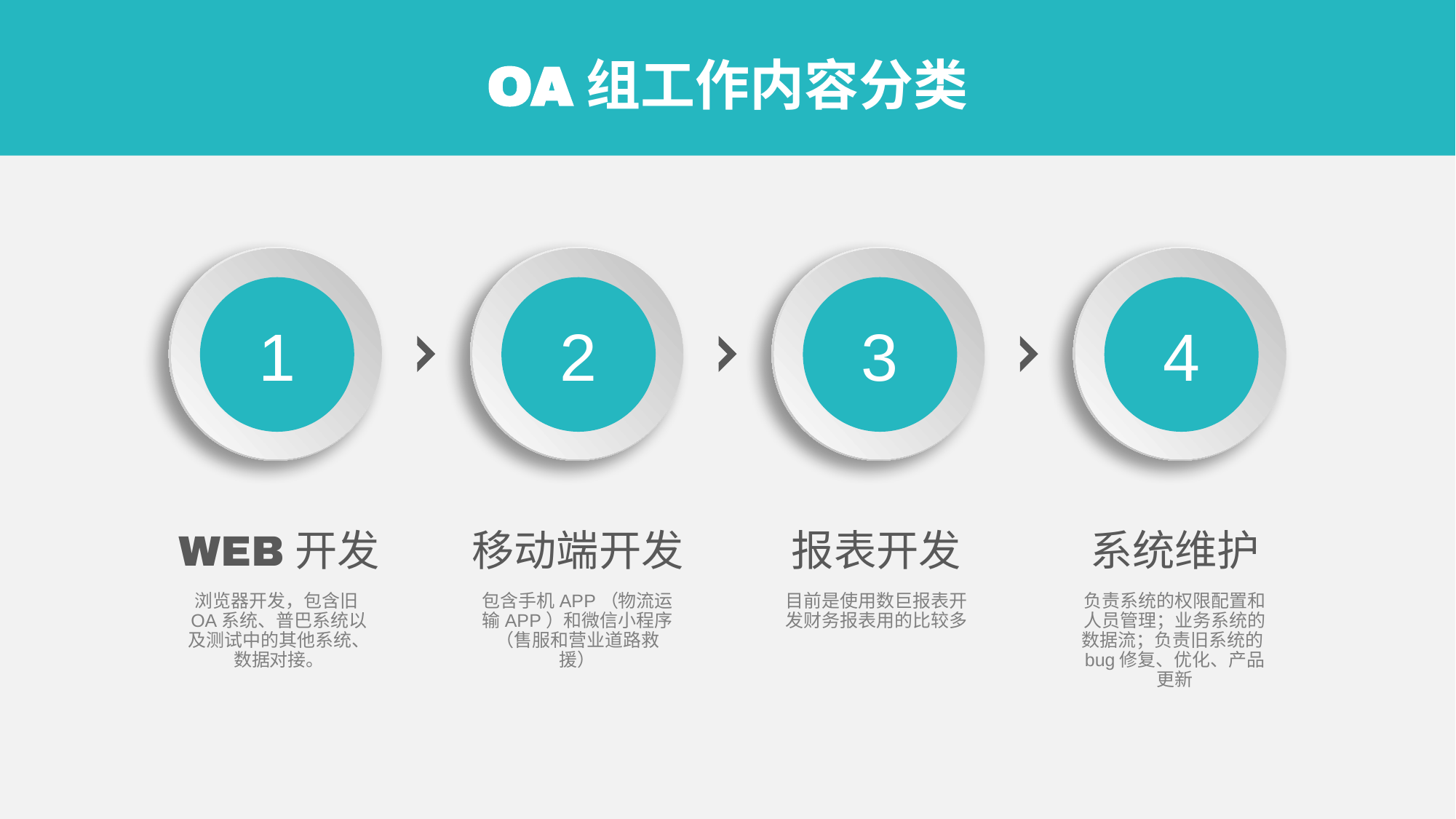

OA组工作内容分类

1

2

3

4

WEB开发
移动端开发
报表开发
系统维护
浏览器开发，包含旧OA系统、普巴系统以及测试中的其他系统、数据对接。
包含手机APP（物流运输APP）和微信小程序（售服和营业道路救援）
目前是使用数巨报表开发财务报表用的比较多
负责系统的权限配置和人员管理；业务系统的数据流；负责旧系统的bug修复、优化、产品更新